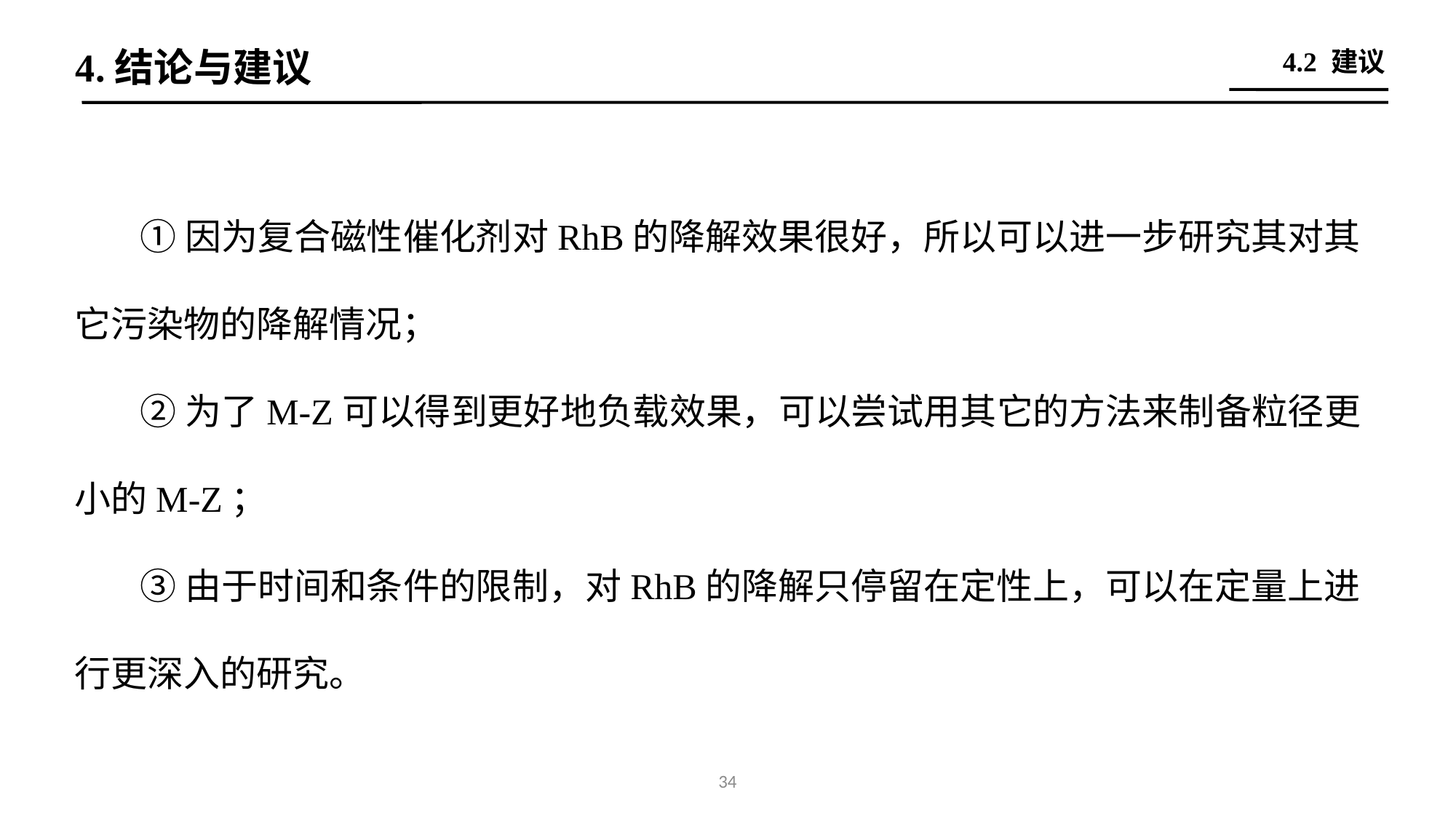

4.结论与建议
4.2 建议

        ①因为复合磁性催化剂对RhB的降解效果很好，所以可以进一步研究其对其它污染物的降解情况；
        ②为了M-Z可以得到更好地负载效果，可以尝试用其它的方法来制备粒径更小的M-Z；
        ③由于时间和条件的限制，对RhB的降解只停留在定性上，可以在定量上进行更深入的研究。
34